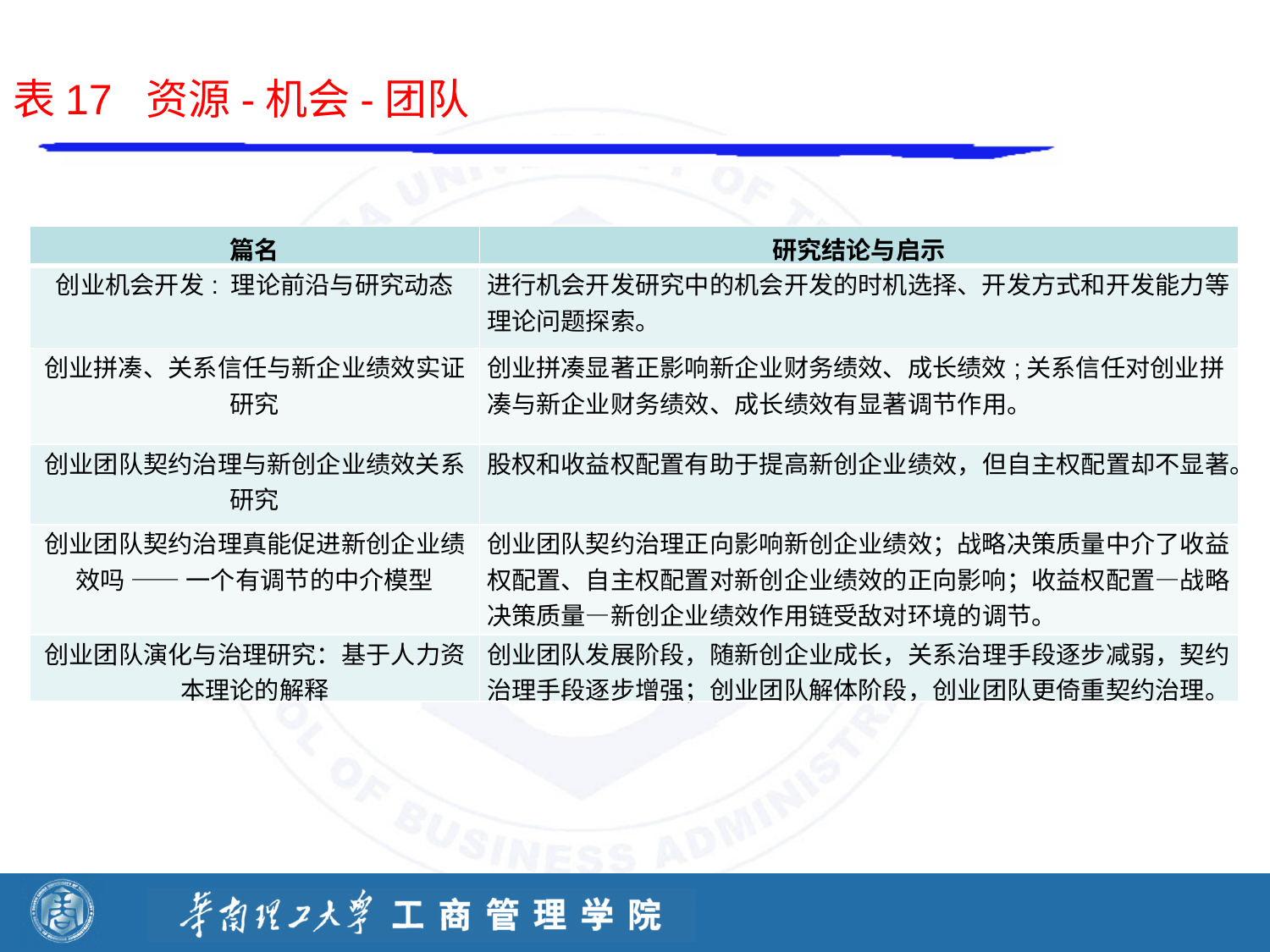

表17  资源-机会-团队
| 篇名 | 研究结论与启示 |
| --- | --- |
| 创业机会开发: 理论前沿与研究动态 | 进行机会开发研究中的机会开发的时机选择、开发方式和开发能力等理论问题探索。 |
| 创业拼凑、关系信任与新企业绩效实证研究 | 创业拼凑显著正影响新企业财务绩效、成长绩效;关系信任对创业拼凑与新企业财务绩效、成长绩效有显著调节作用。 |
| 创业团队契约治理与新创企业绩效关系研究 | 股权和收益权配置有助于提高新创企业绩效，但自主权配置却不显著。 |
| 创业团队契约治理真能促进新创企业绩效吗 —— 一个有调节的中介模型 | 创业团队契约治理正向影响新创企业绩效；战略决策质量中介了收益权配置、自主权配置对新创企业绩效的正向影响；收益权配置—战略决策质量—新创企业绩效作用链受敌对环境的调节。 |
| 创业团队演化与治理研究：基于人力资本理论的解释 | 创业团队发展阶段，随新创企业成长，关系治理手段逐步减弱，契约治理手段逐步增强；创业团队解体阶段，创业团队更倚重契约治理。 |